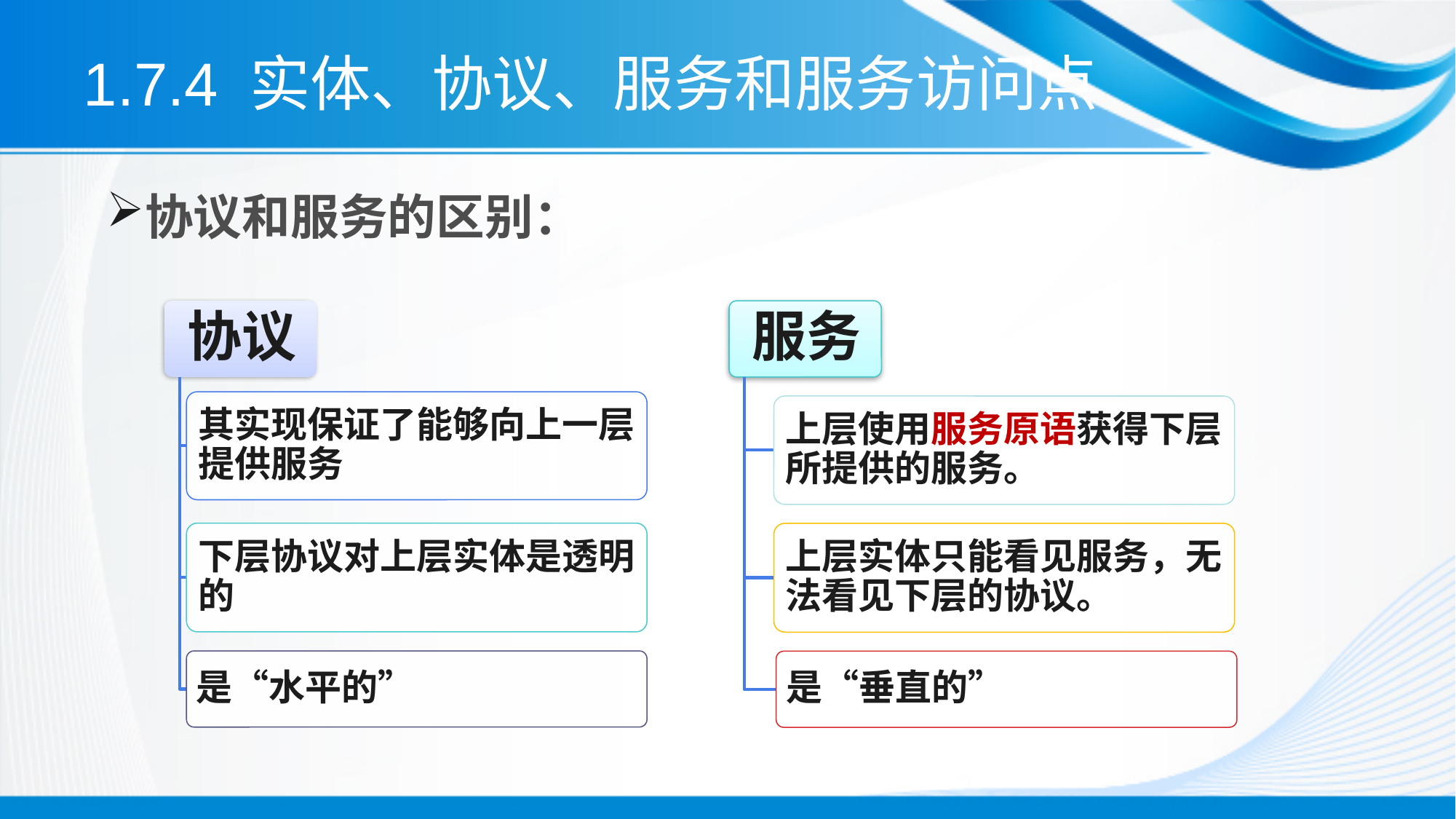

# 1.7.4 实体、协议、服务和服务访问点
协议和服务的区别：
协议
其实现保证了能够向上一层提供服务
下层协议对上层实体是透明的
是“水平的”
服务
上层使用服务原语获得下层所提供的服务。
上层实体只能看见服务，无法看见下层的协议。
是“垂直的”